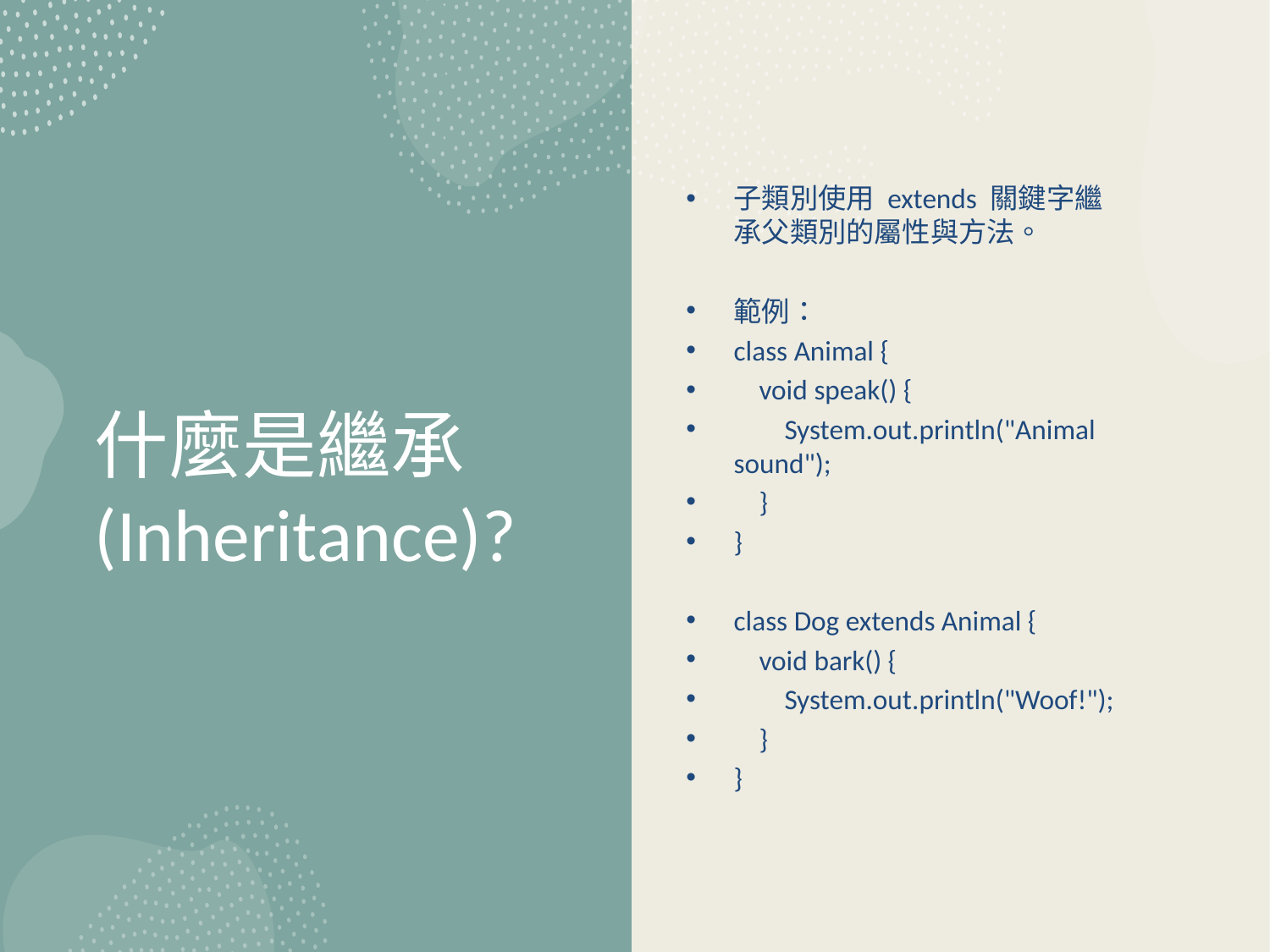

子類別使用 extends 關鍵字繼承父類別的屬性與方法。

範例：
class Animal {
    void speak() {
        System.out.println("Animal sound");
    }
}

class Dog extends Animal {
    void bark() {
        System.out.println("Woof!");
    }
}
# 什麼是繼承 (Inheritance)?